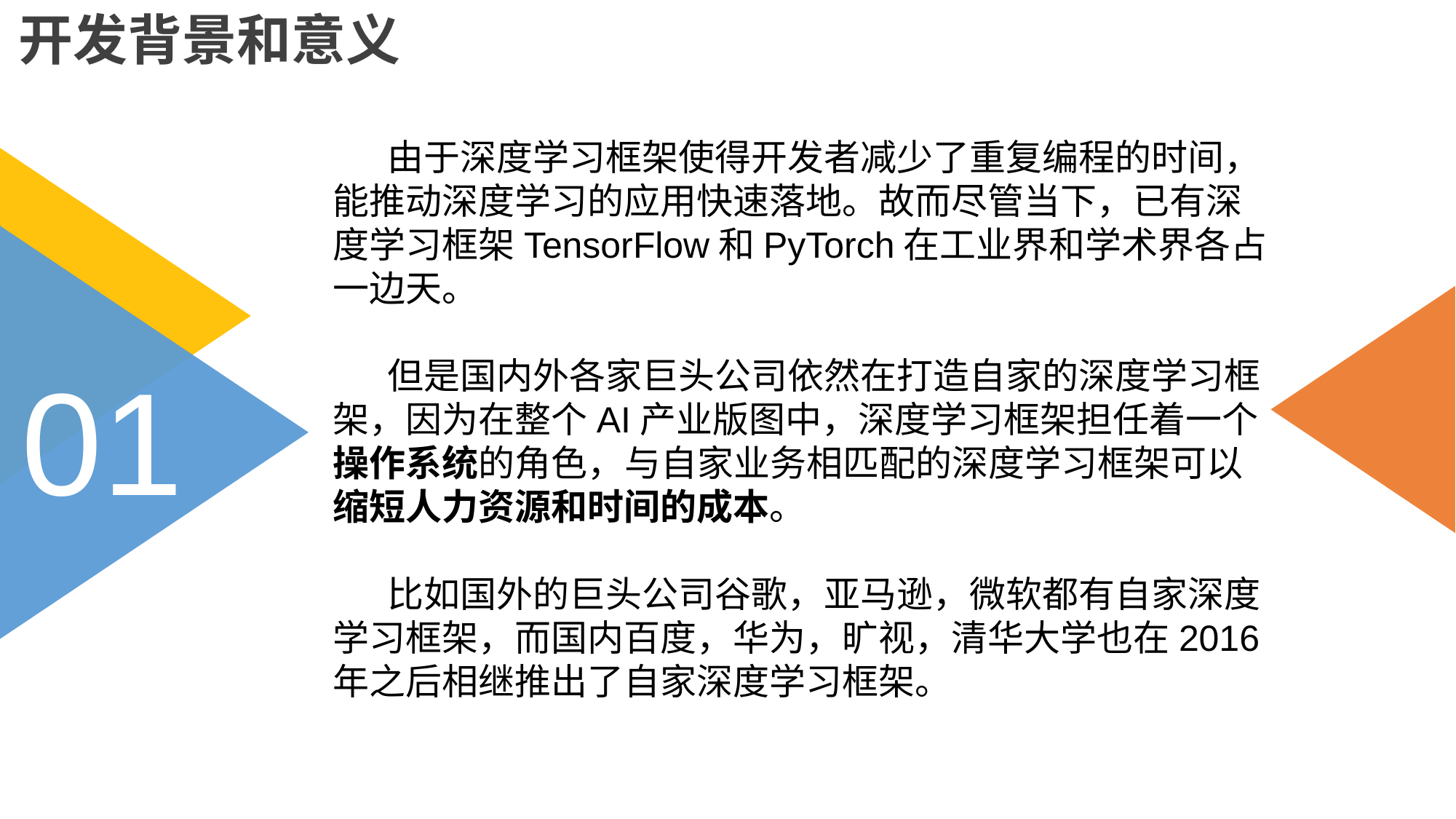

开发背景和意义

由于深度学习框架使得开发者减少了重复编程的时间，能推动深度学习的应用快速落地。故而尽管当下，已有深度学习框架TensorFlow和PyTorch在工业界和学术界各占一边天。

但是国内外各家巨头公司依然在打造自家的深度学习框架，因为在整个AI产业版图中，深度学习框架担任着一个操作系统的角色，与自家业务相匹配的深度学习框架可以缩短人力资源和时间的成本。

比如国外的巨头公司谷歌，亚马逊，微软都有自家深度学习框架，而国内百度，华为，旷视，清华大学也在2016年之后相继推出了自家深度学习框架。

01